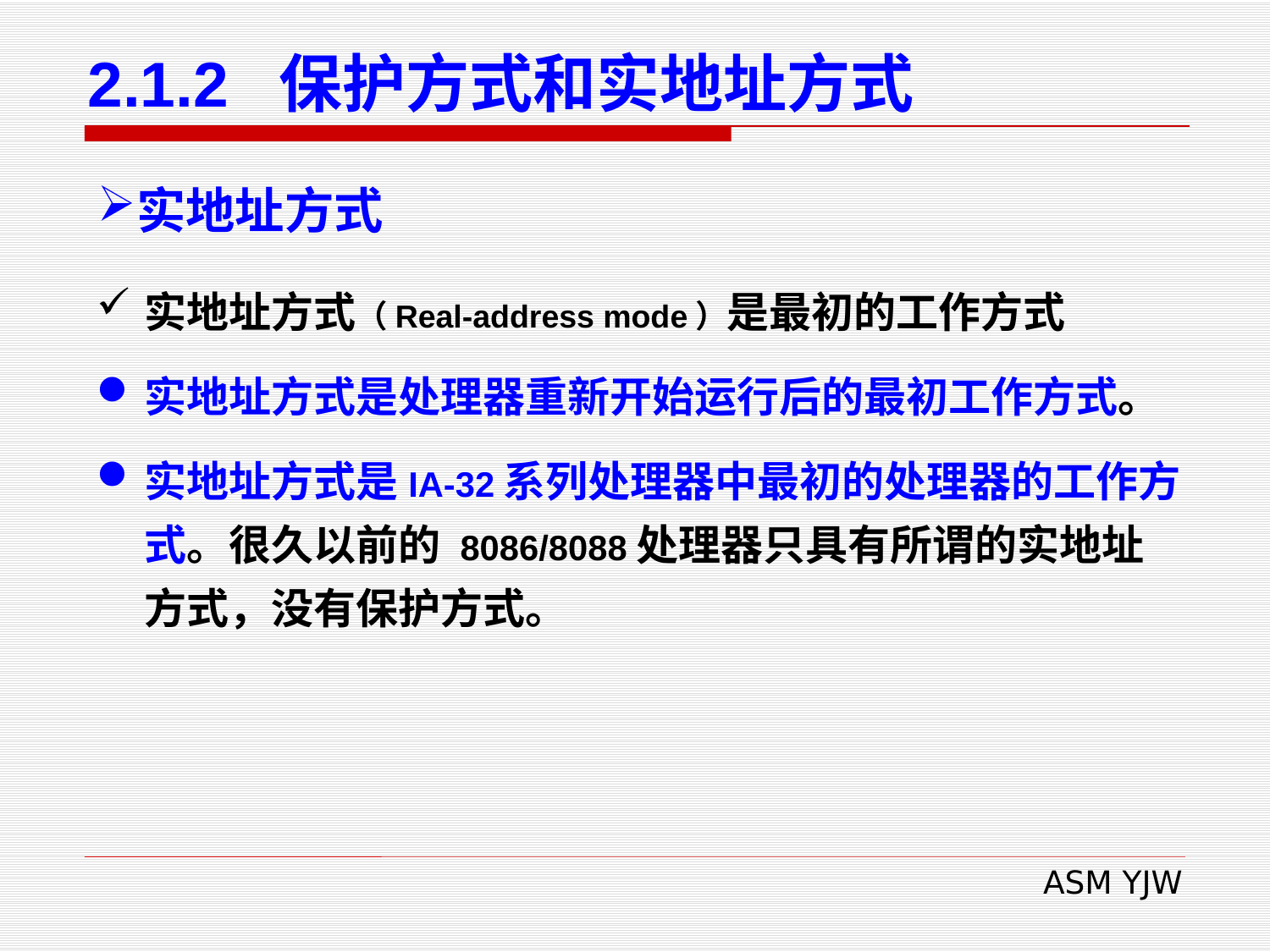

# 2.1.2  保护方式和实地址方式
实地址方式
实地址方式（Real-address mode）是最初的工作方式
实地址方式是处理器重新开始运行后的最初工作方式。
实地址方式是IA-32系列处理器中最初的处理器的工作方式。很久以前的 8086/8088处理器只具有所谓的实地址方式，没有保护方式。